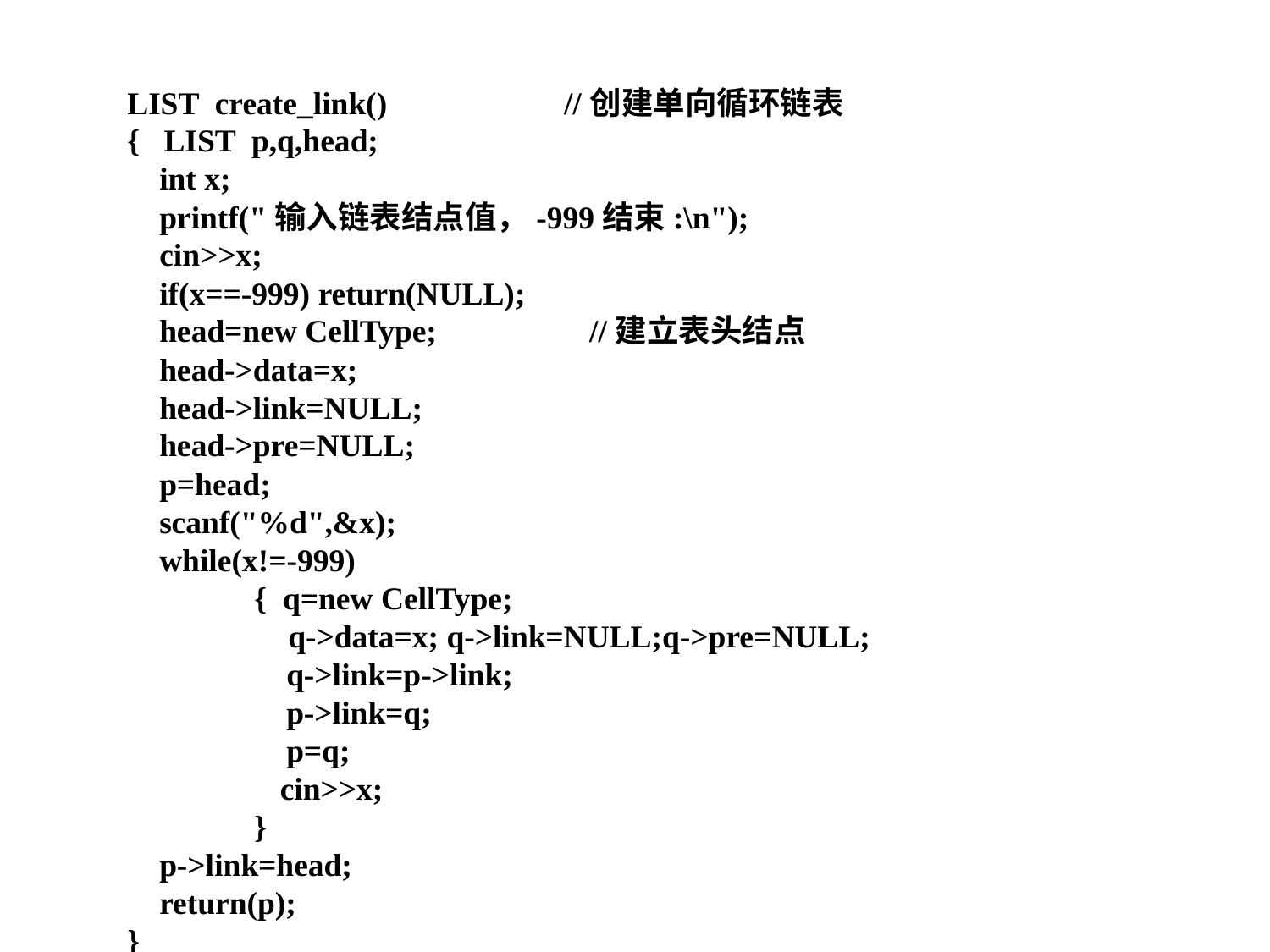

LIST  create_link()                      //创建单向循环链表
{   LIST  p,q,head;
    int x;
    printf("输入链表结点值，-999结束:\n");
    cin>>x;
    if(x==-999) return(NULL);
    head=new CellType;                   //建立表头结点
    head->data=x;
    head->link=NULL;
    head->pre=NULL;
    p=head;
    scanf("%d",&x);
    while(x!=-999)
	{  q=new CellType;
                    q->data=x; q->link=NULL;q->pre=NULL;
	    q->link=p->link;
	    p->link=q;
	    p=q;
                   cin>>x;
	}
    p->link=head;
    return(p);
}